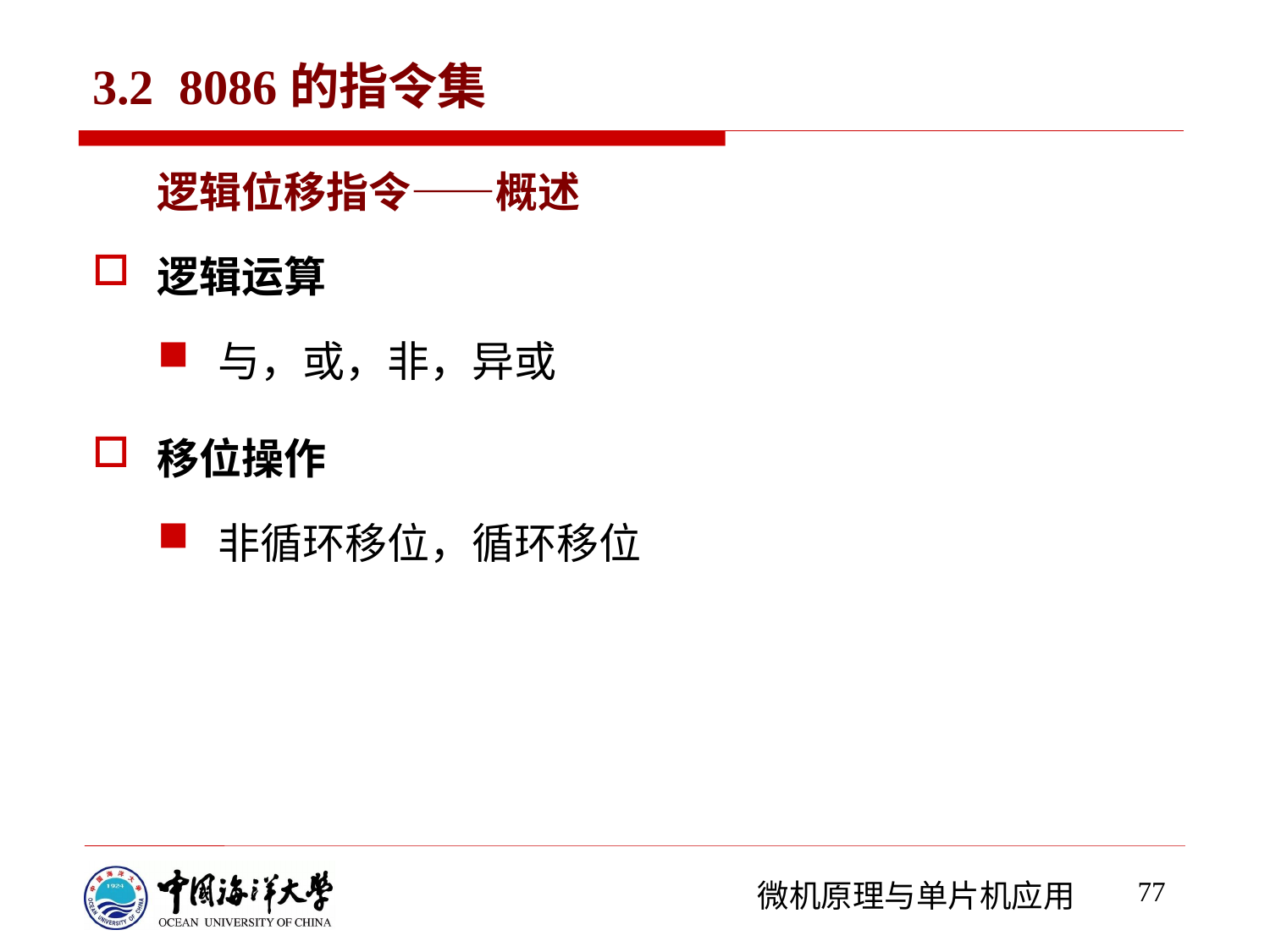

# 3.2  8086的指令集
逻辑位移指令——概述
逻辑运算
与，或，非，异或
移位操作
非循环移位，循环移位

77